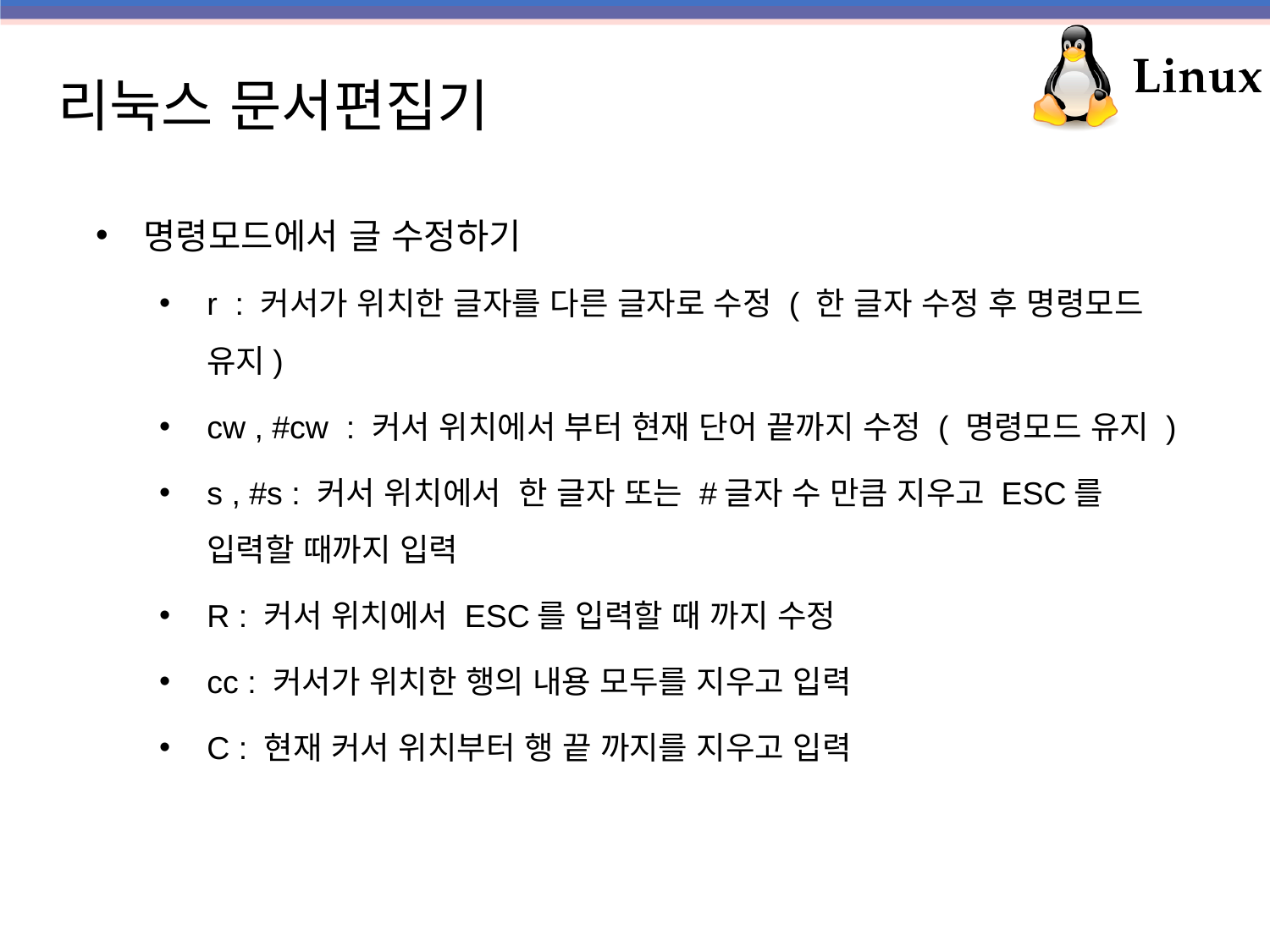

# 리눅스 문서편집기
명령모드에서 글 수정하기
r  : 커서가 위치한 글자를 다른 글자로 수정 ( 한 글자 수정 후 명령모드 유지)
cw , #cw  : 커서 위치에서 부터 현재 단어 끝까지 수정 ( 명령모드 유지 )
s , #s : 커서 위치에서  한 글자 또는 #글자 수 만큼 지우고 ESC를 입력할 때까지 입력
R : 커서 위치에서 ESC를 입력할 때 까지 수정
cc : 커서가 위치한 행의 내용 모두를 지우고 입력
C : 현재 커서 위치부터 행 끝 까지를 지우고 입력